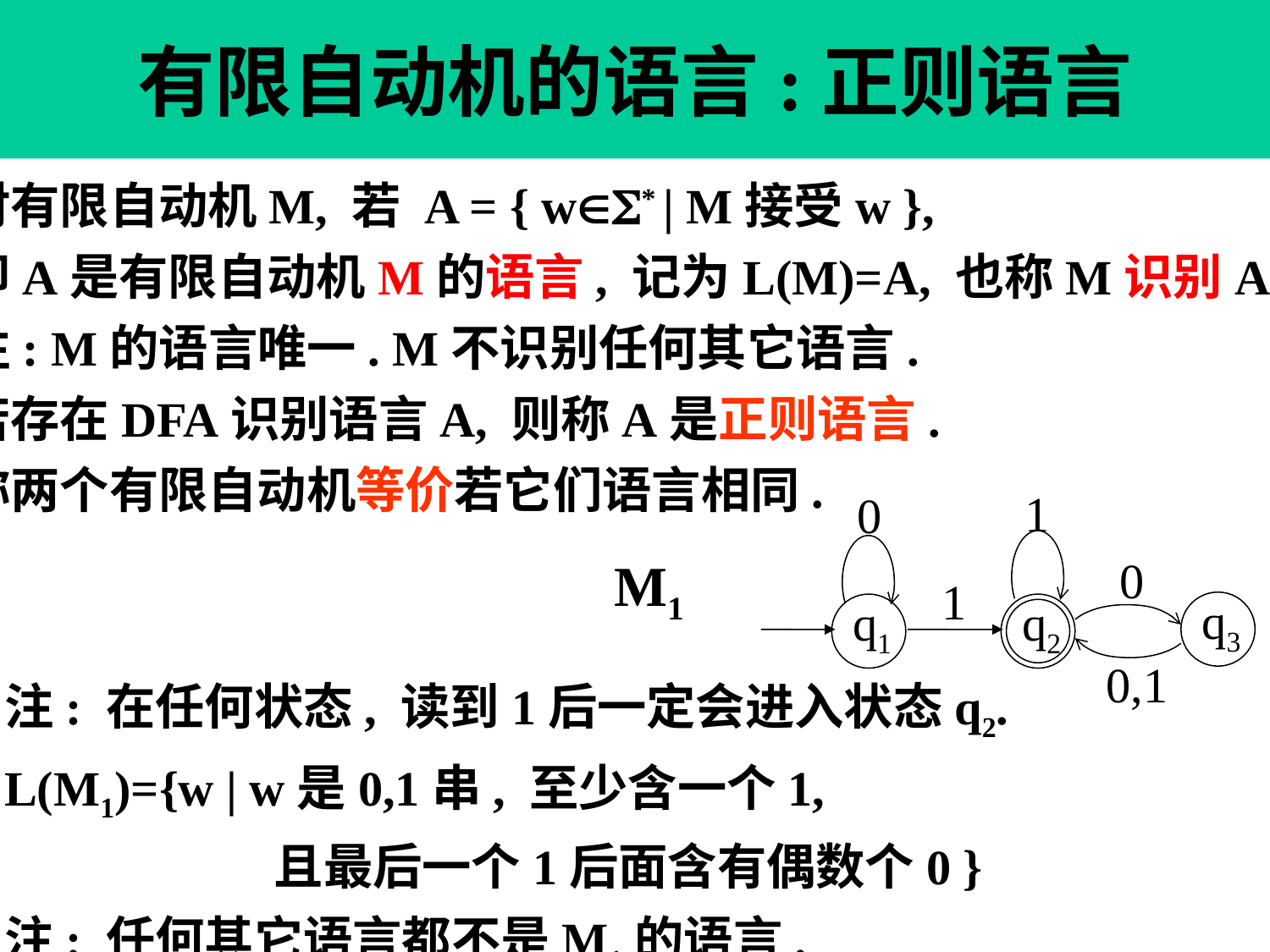

# 有限自动机的语言:正则语言
对有限自动机M, 若 A = { w∈Σ* | M接受w },
即A是有限自动机M的语言, 记为L(M)=A, 也称M识别A.
注: M的语言唯一. M不识别任何其它语言.
若存在DFA识别语言A, 则称A是正则语言.
称两个有限自动机等价若它们语言相同.
1
0

0

1

q3
q1
q2

0,1
M1
注: 在任何状态, 读到1后一定会进入状态q2.
L(M1)={w | w是0,1串, 至少含一个1,
                       且最后一个1后面含有偶数个0 }
注: 任何其它语言都不是M1的语言.